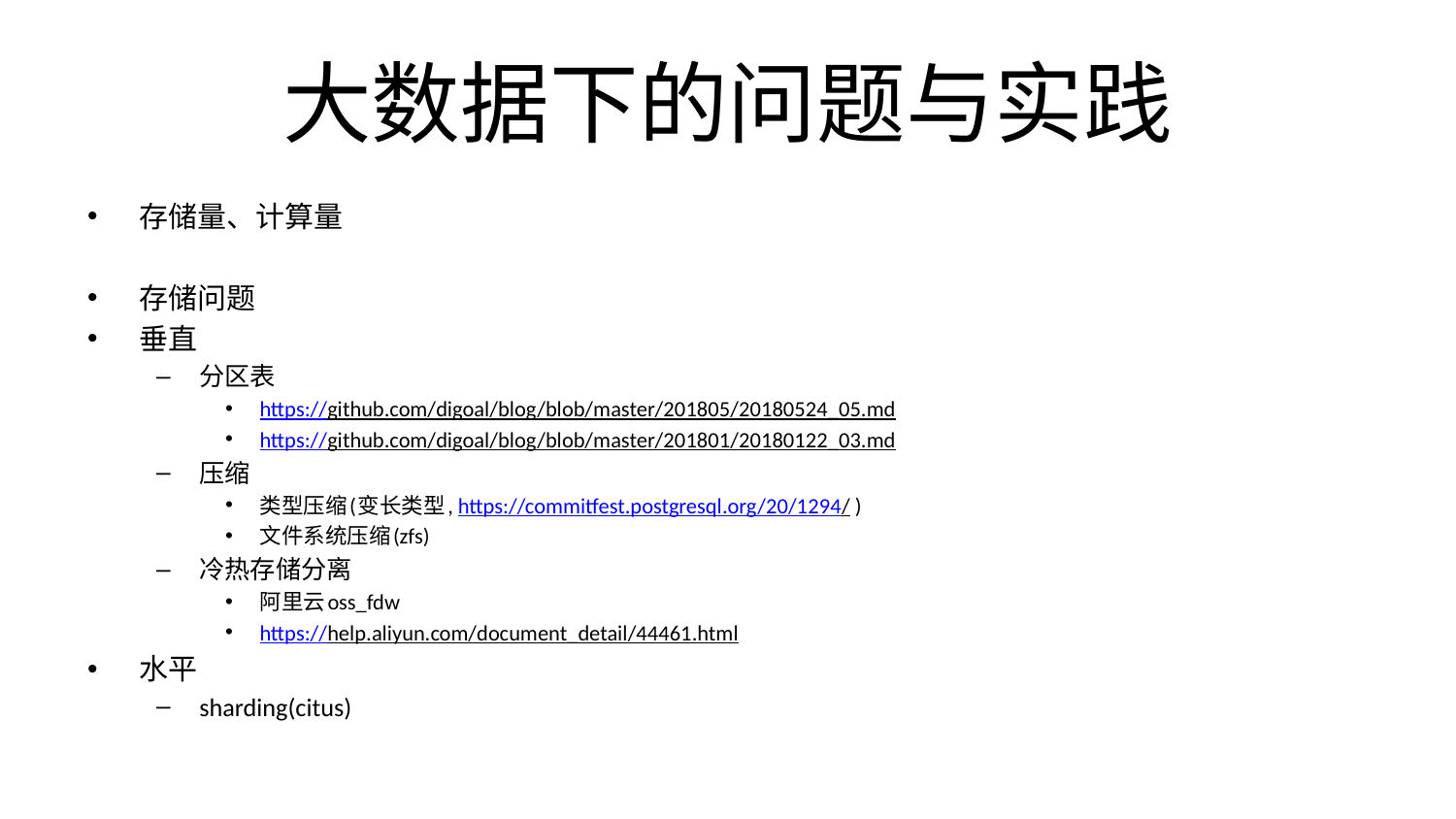

# 大数据下的问题与实践
存储量、计算量

存储问题
垂直
分区表
https://github.com/digoal/blog/blob/master/201805/20180524_05.md
https://github.com/digoal/blog/blob/master/201801/20180122_03.md
压缩
类型压缩(变长类型, https://commitfest.postgresql.org/20/1294/ )
文件系统压缩(zfs)
冷热存储分离
阿里云oss_fdw
https://help.aliyun.com/document_detail/44461.html
水平
sharding(citus)